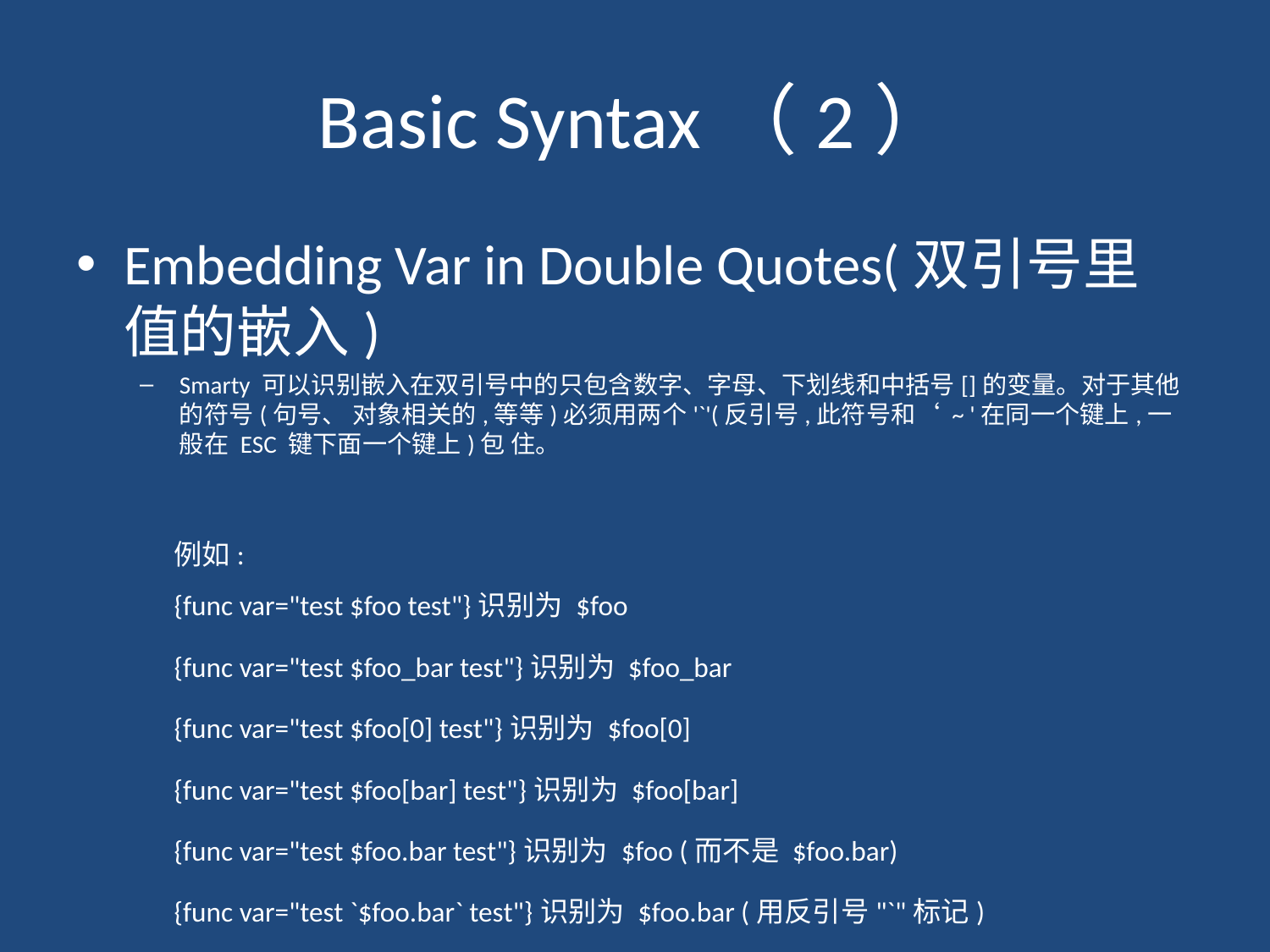

# Basic Syntax（2）
Embedding Var in Double Quotes(双引号里值的嵌入)
Smarty 可以识别嵌入在双引号中的只包含数字、字母、下划线和中括号[]的变量。对于其他的符号(句号、 对象相关的,等等)必须用两个'`'(反引号,此符号和‘ ~ '在同一个键上,一般在 ESC 键下面一个键上)包 住。
例如:
{func var="test $foo test"}识别为 $foo
{func var="test $foo_bar test"}识别为 $foo_bar
{func var="test $foo[0] test"}识别为 $foo[0]
{func var="test $foo[bar] test"}识别为 $foo[bar]
{func var="test $foo.bar test"}识别为 $foo (而不是 $foo.bar)
{func var="test `$foo.bar` test"}识别为 $foo.bar (用反引号"`"标记)